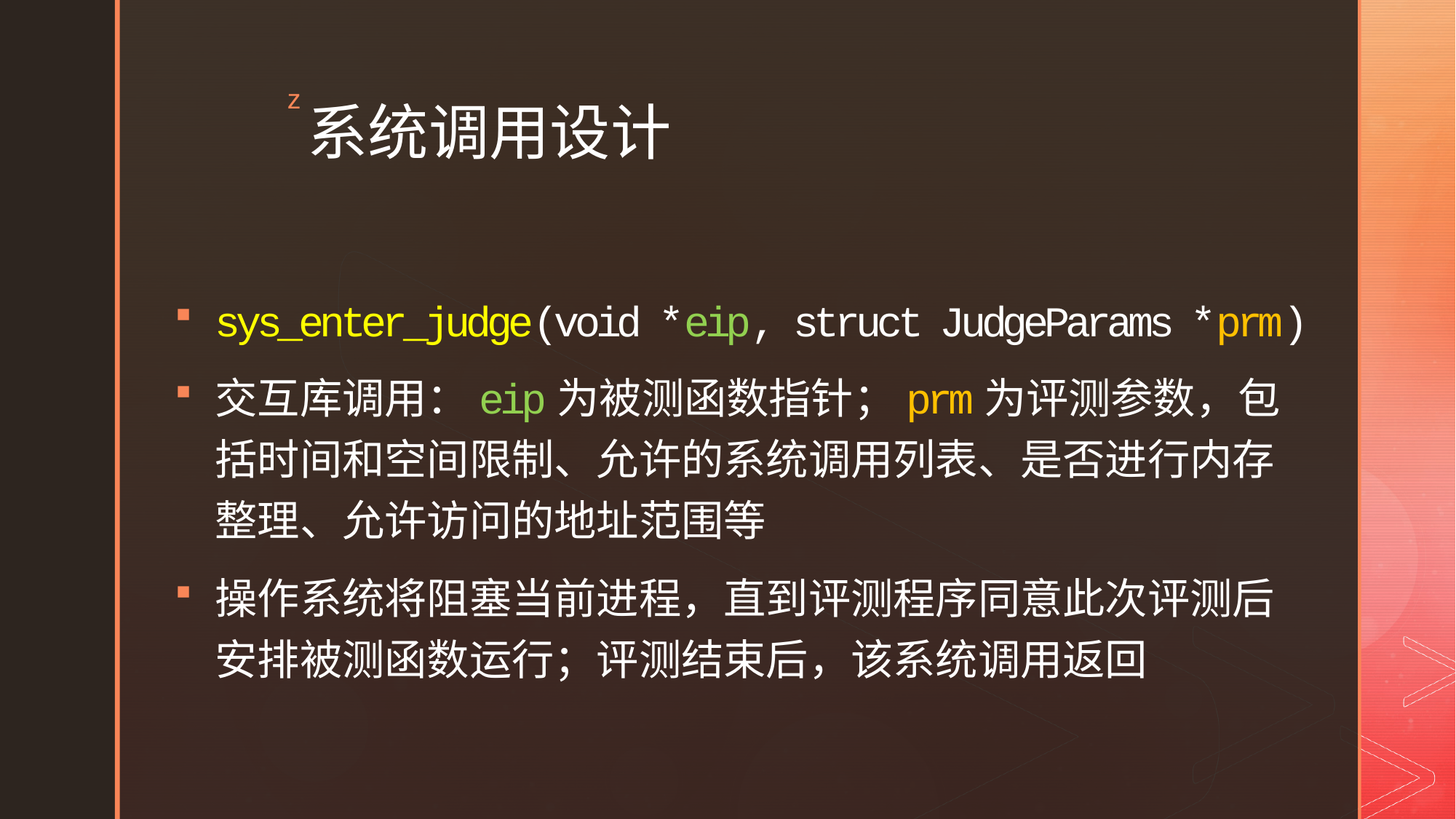

# 系统调用设计
sys_enter_judge(void *eip, struct JudgeParams *prm)
交互库调用：eip为被测函数指针；prm为评测参数，包括时间和空间限制、允许的系统调用列表、是否进行内存整理、允许访问的地址范围等
操作系统将阻塞当前进程，直到评测程序同意此次评测后安排被测函数运行；评测结束后，该系统调用返回